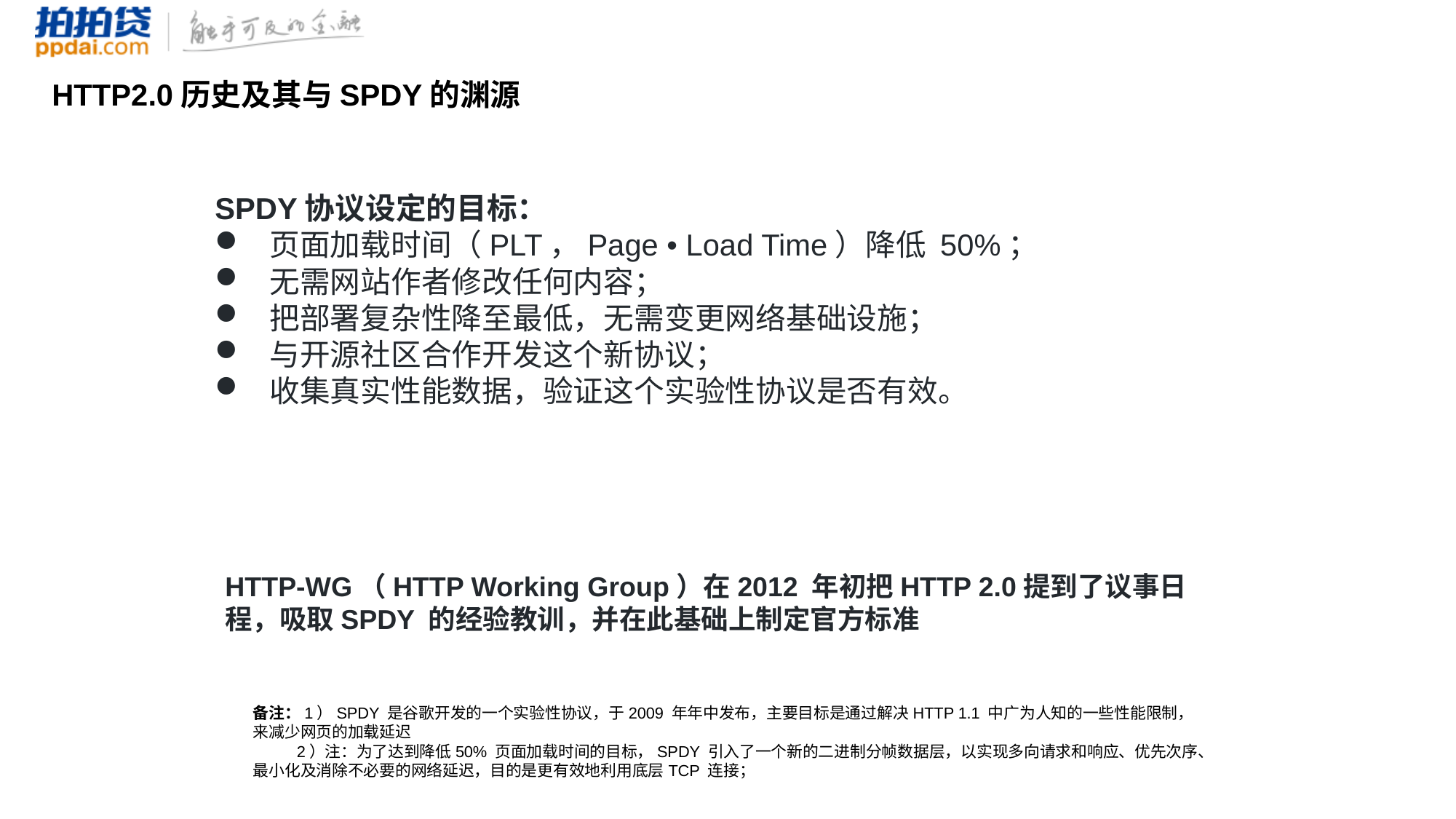

HTTP2.0历史及其与SPDY的渊源
SPDY协议设定的目标：
页面加载时间（PLT，Page • Load Time）降低 50%；
无需网站作者修改任何内容；
把部署复杂性降至最低，无需变更网络基础设施；
与开源社区合作开发这个新协议；
收集真实性能数据，验证这个实验性协议是否有效。
Part 1
HTTP-WG（HTTP Working Group）在2012 年初把HTTP 2.0提到了议事日程，吸取SPDY 的经验教训，并在此基础上制定官方标准
备注：1）SPDY 是谷歌开发的一个实验性协议，于2009 年年中发布，主要目标是通过解决HTTP 1.1 中广为人知的一些性能限制，来减少网页的加载延迟
          2）注：为了达到降低50% 页面加载时间的目标，SPDY 引入了一个新的二进制分帧数据层，以实现多向请求和响应、优先次序、最小化及消除不必要的网络延迟，目的是更有效地利用底层TCP 连接；